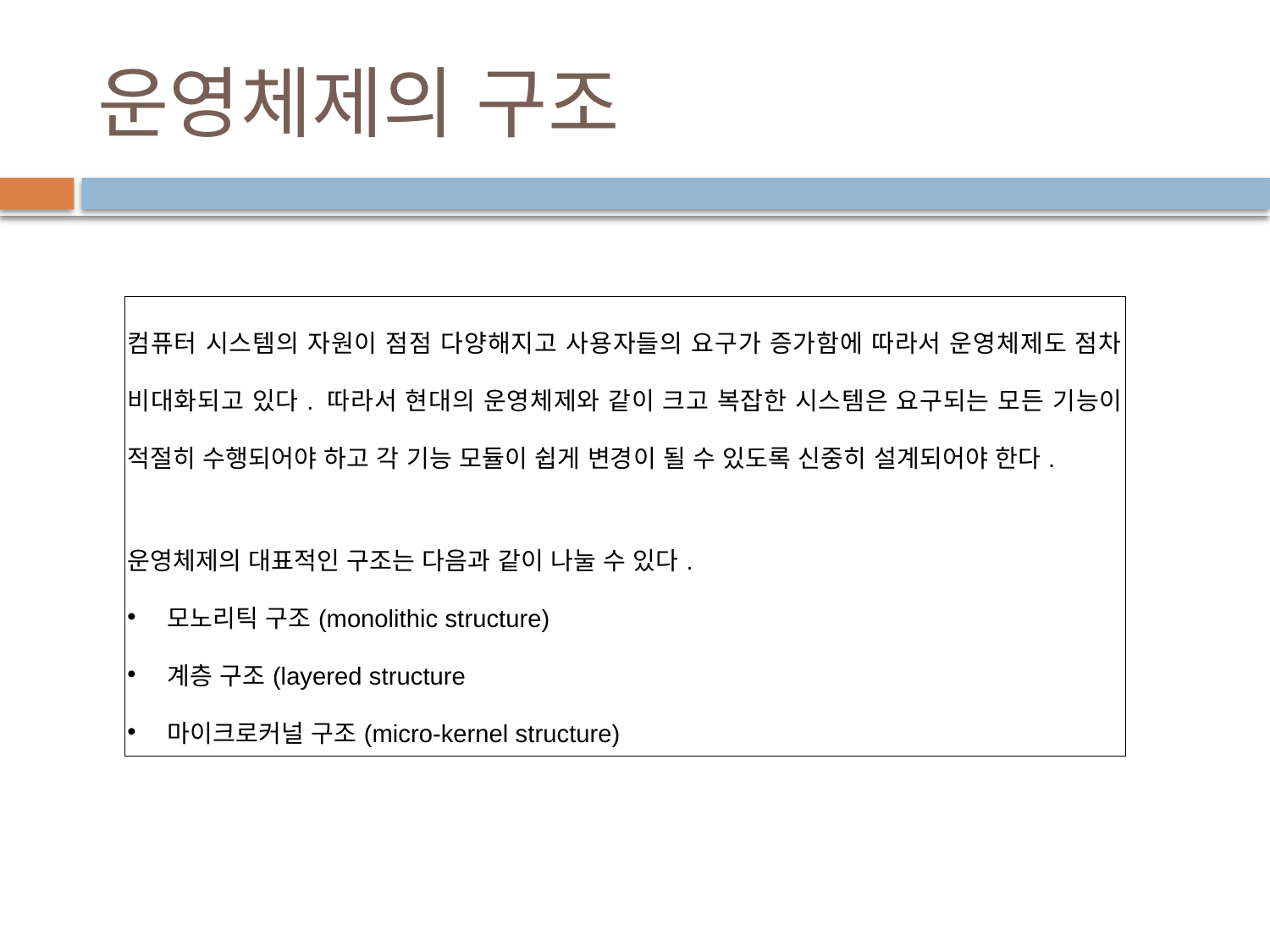

# 운영체제의 구조
| 컴퓨터 시스템의 자원이 점점 다양해지고 사용자들의 요구가 증가함에 따라서 운영체제도 점차 비대화되고 있다. 따라서 현대의 운영체제와 같이 크고 복잡한 시스템은 요구되는 모든 기능이 적절히 수행되어야 하고 각 기능 모듈이 쉽게 변경이 될 수 있도록 신중히 설계되어야 한다. 운영체제의 대표적인 구조는 다음과 같이 나눌 수 있다. 모노리틱 구조(monolithic structure) 계층 구조(layered structure 마이크로커널 구조(micro-kernel structure) |
| --- |